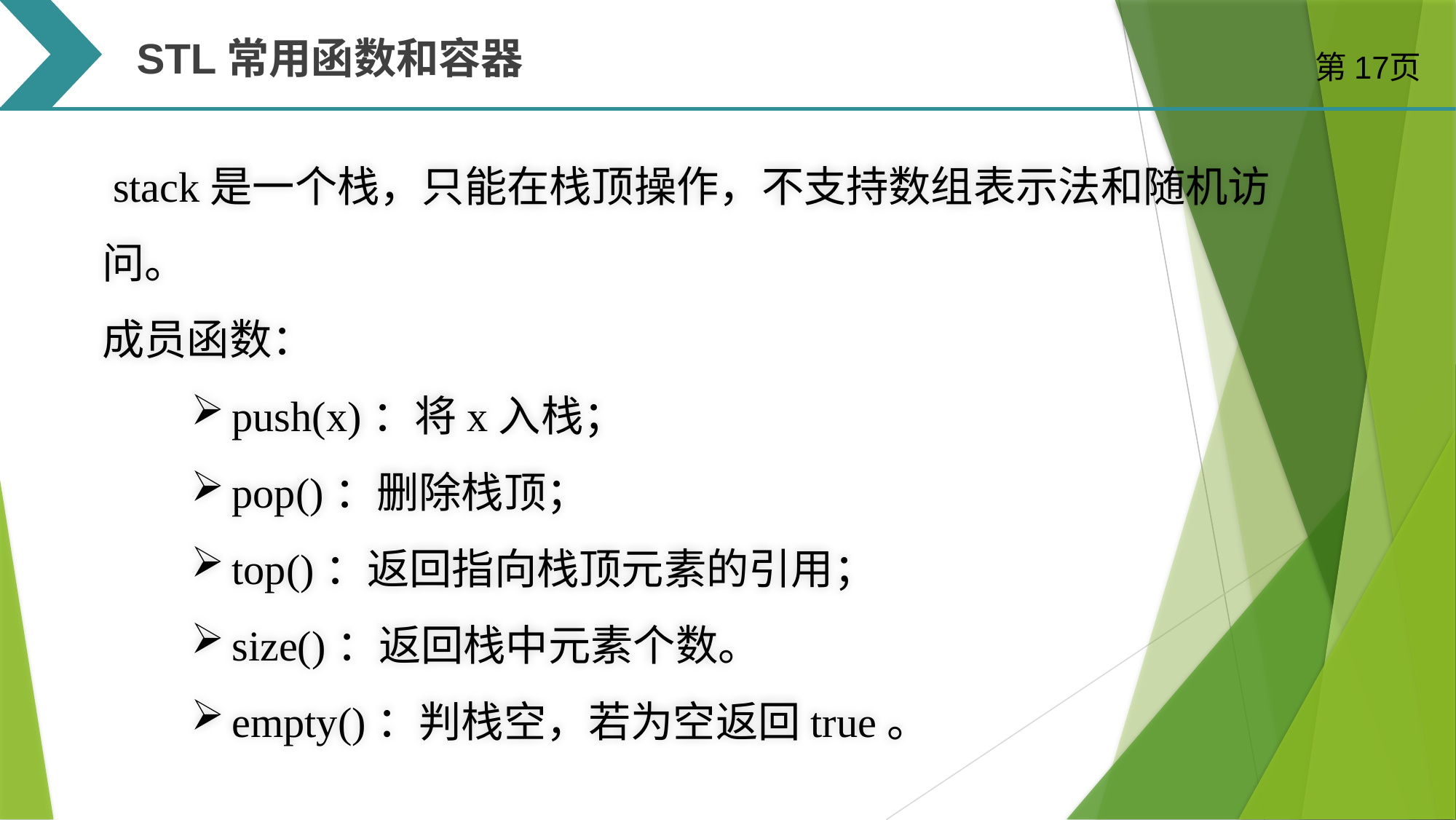

STL常用函数和容器
第17页
 stack是一个栈，只能在栈顶操作，不支持数组表示法和随机访问。
成员函数：
push(x)：将x入栈；
pop()：删除栈顶；
top()：返回指向栈顶元素的引用；
size()：返回栈中元素个数。
empty()：判栈空，若为空返回true。